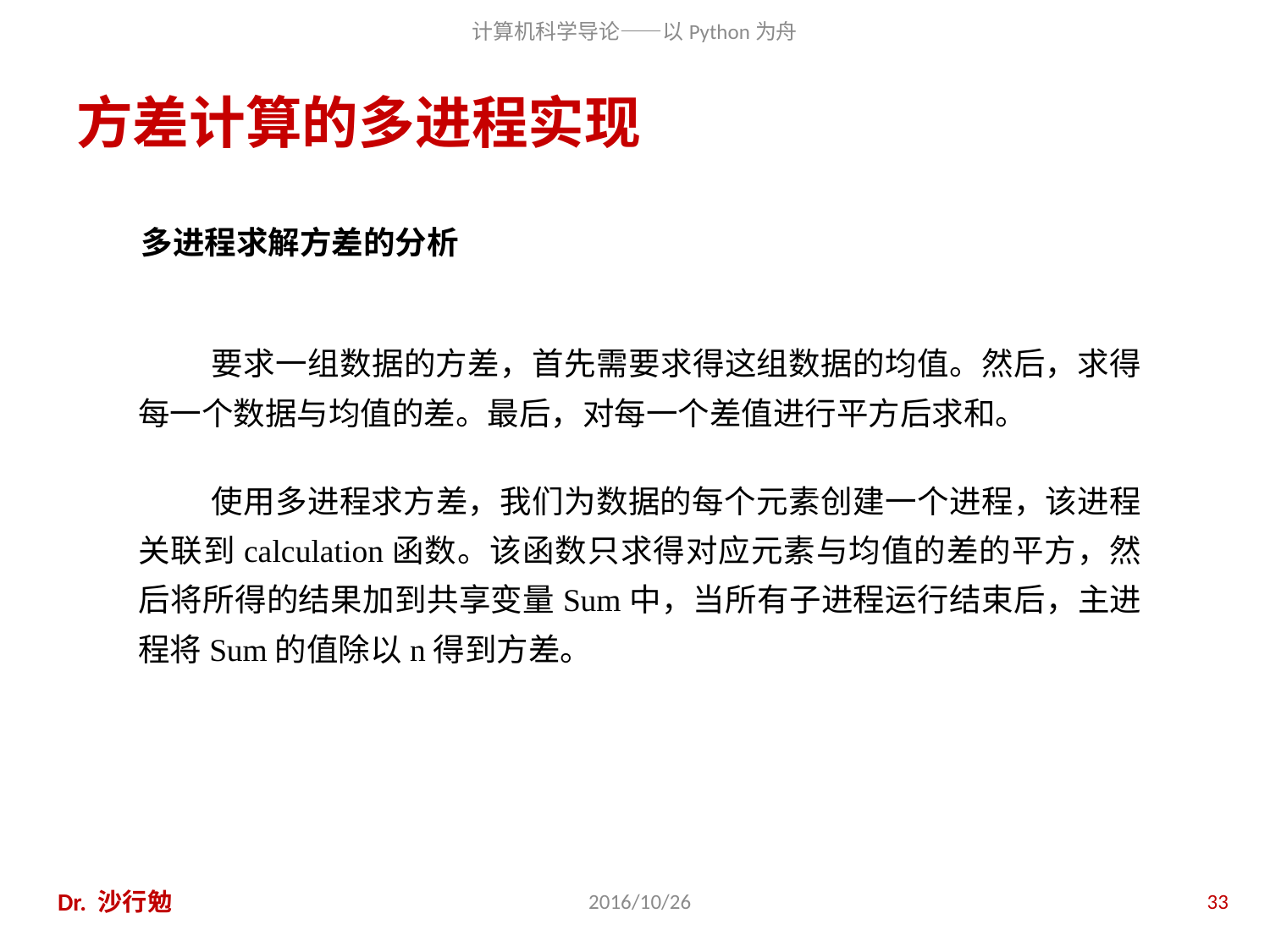

# 方差计算的多进程实现
多进程求解方差的分析
   要求一组数据的方差，首先需要求得这组数据的均值。然后，求得每一个数据与均值的差。最后，对每一个差值进行平方后求和。

   使用多进程求方差，我们为数据的每个元素创建一个进程，该进程关联到calculation函数。该函数只求得对应元素与均值的差的平方，然后将所得的结果加到共享变量Sum中，当所有子进程运行结束后，主进程将Sum的值除以n得到方差。
Dr. 沙行勉
2016/10/26
33